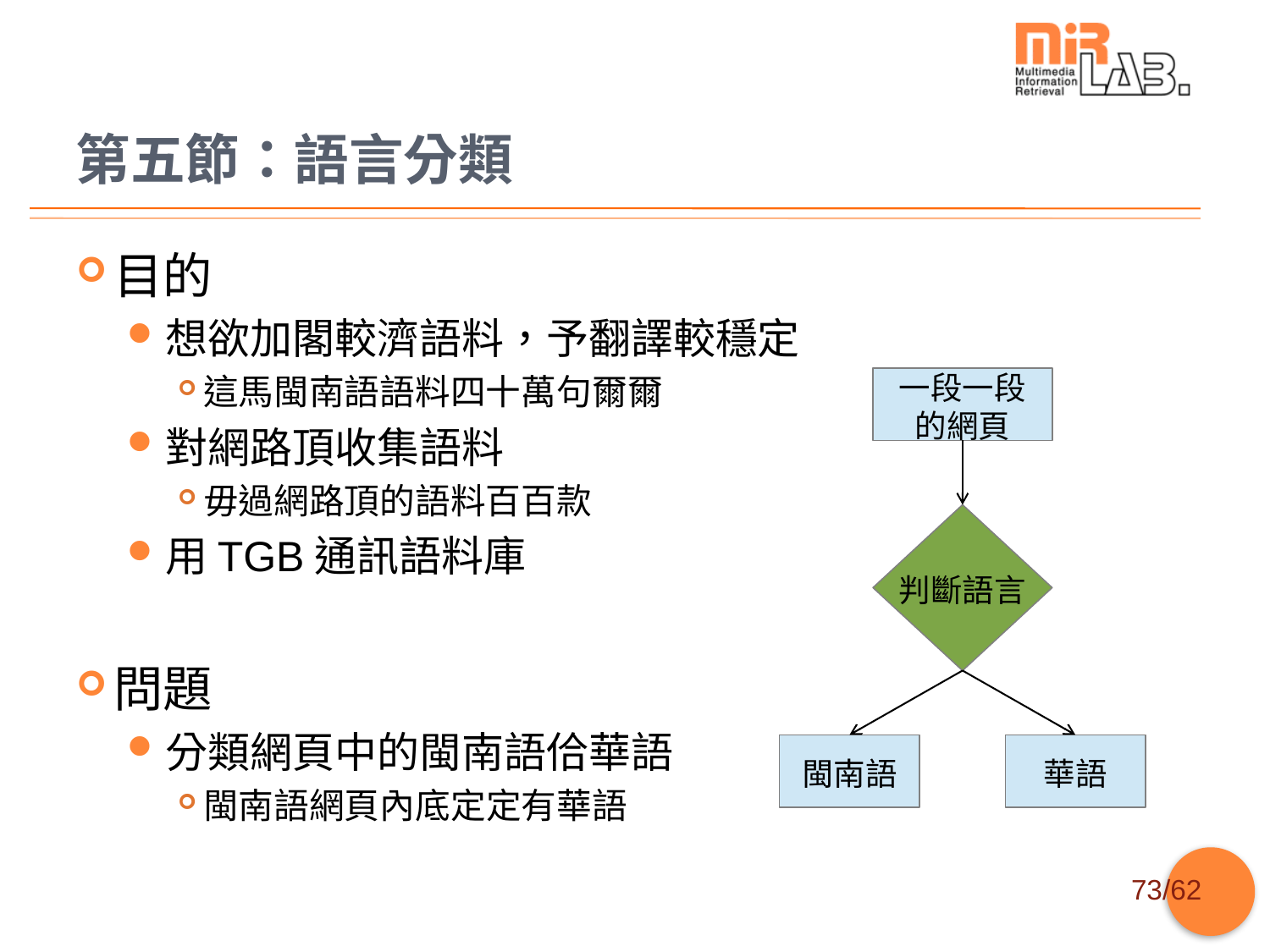

# 第五節：語言分類
目的
想欲加閣較濟語料，予翻譯較穩定
這馬閩南語語料四十萬句爾爾
對網路頂收集語料
毋過網路頂的語料百百款
用TGB通訊語料庫

問題
分類網頁中的閩南語佮華語
閩南語網頁內底定定有華語
一段一段
的網頁
判斷語言
華語
閩南語